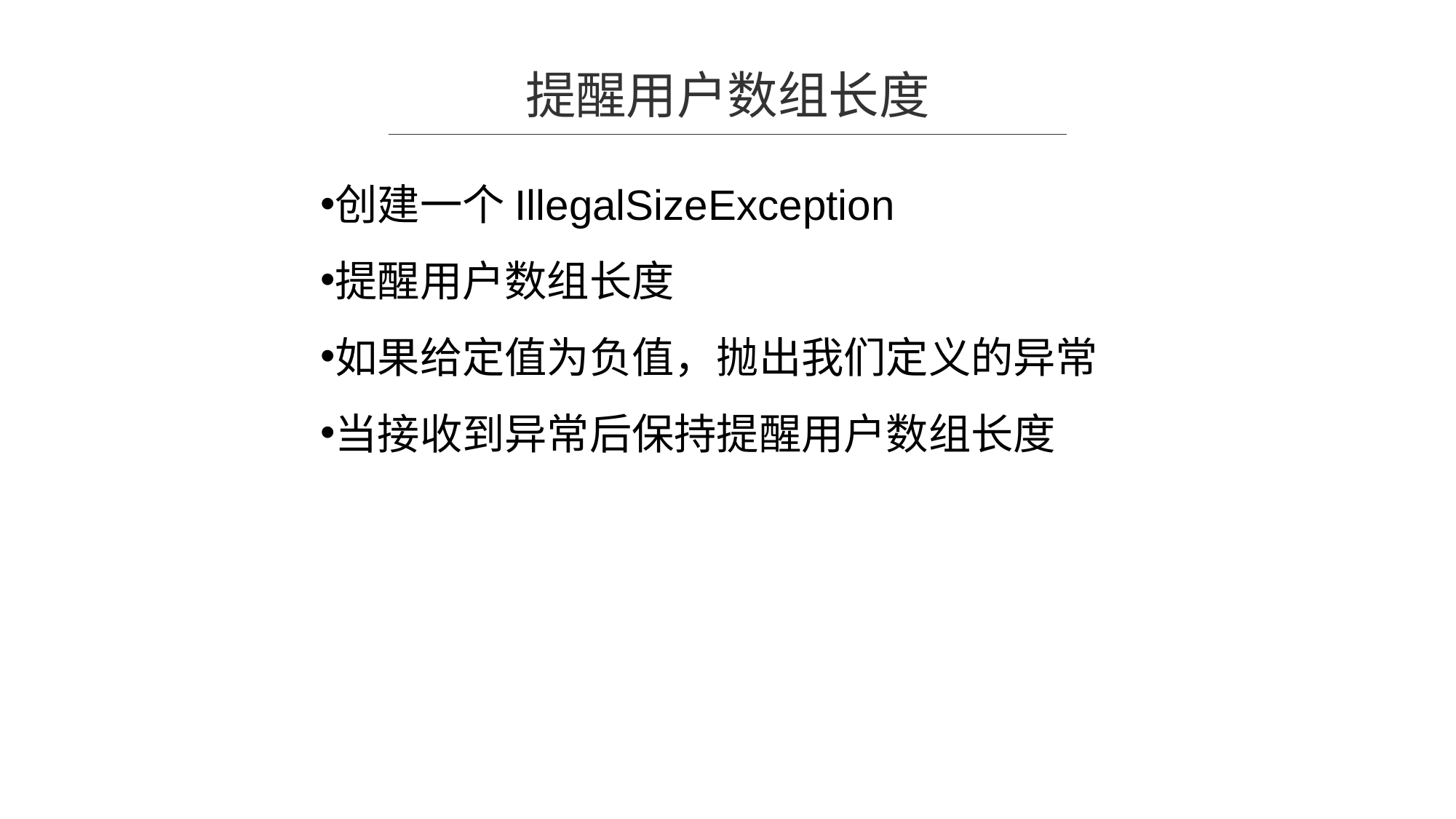

提醒用户数组长度
创建一个IllegalSizeException
提醒用户数组长度
如果给定值为负值，抛出我们定义的异常
当接收到异常后保持提醒用户数组长度